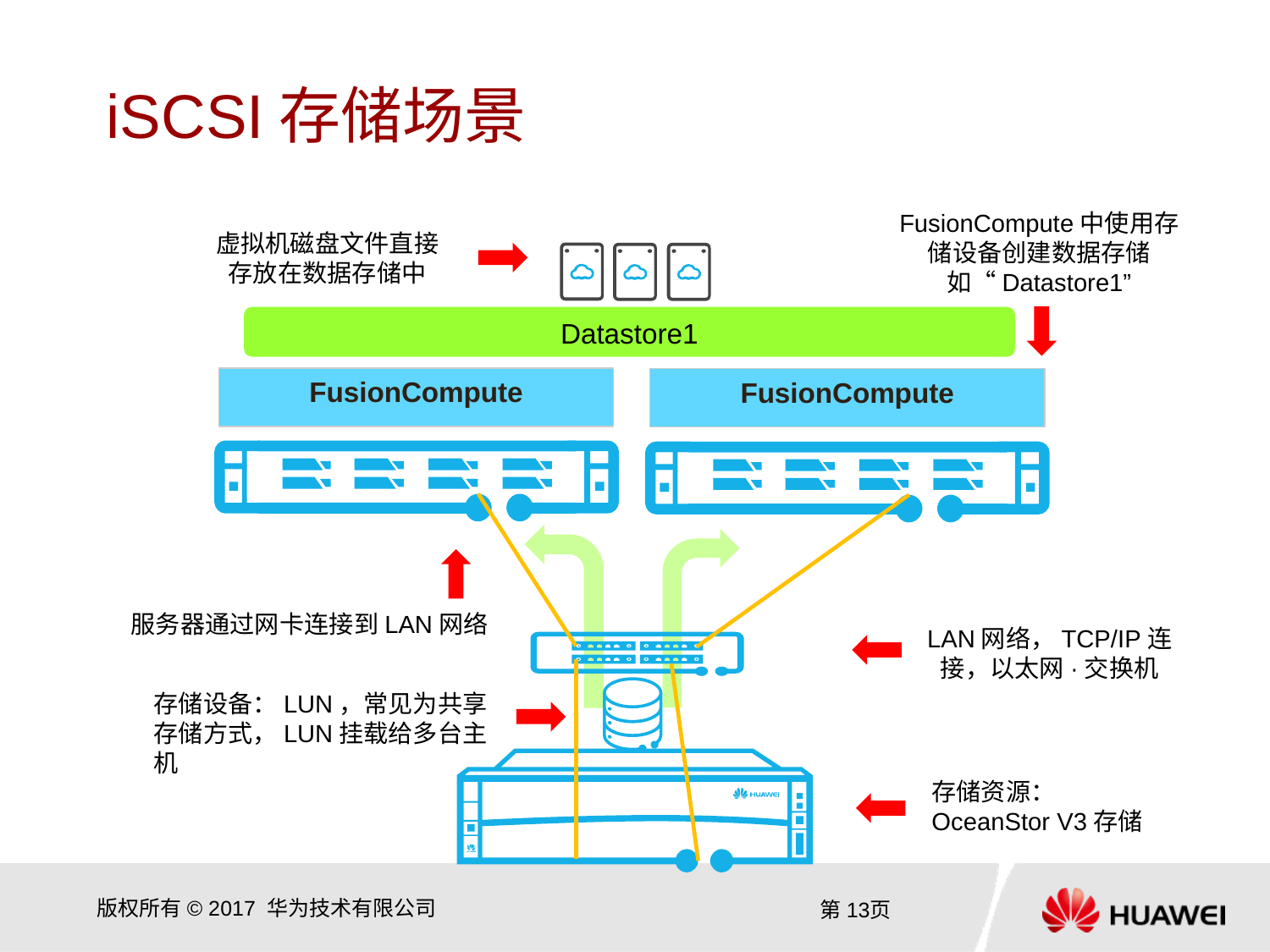

# iSCSI存储场景
FusionCompute中使用存储设备创建数据存储如“Datastore1”
虚拟机磁盘文件直接存放在数据存储中

Datastore1
FusionCompute
FusionCompute

服务器通过网卡连接到LAN网络
LAN网络，TCP/IP连接，以太网·交换机

存储设备：LUN，常见为共享存储方式，LUN挂载给多台主机

存储资源：
OceanStor V3存储